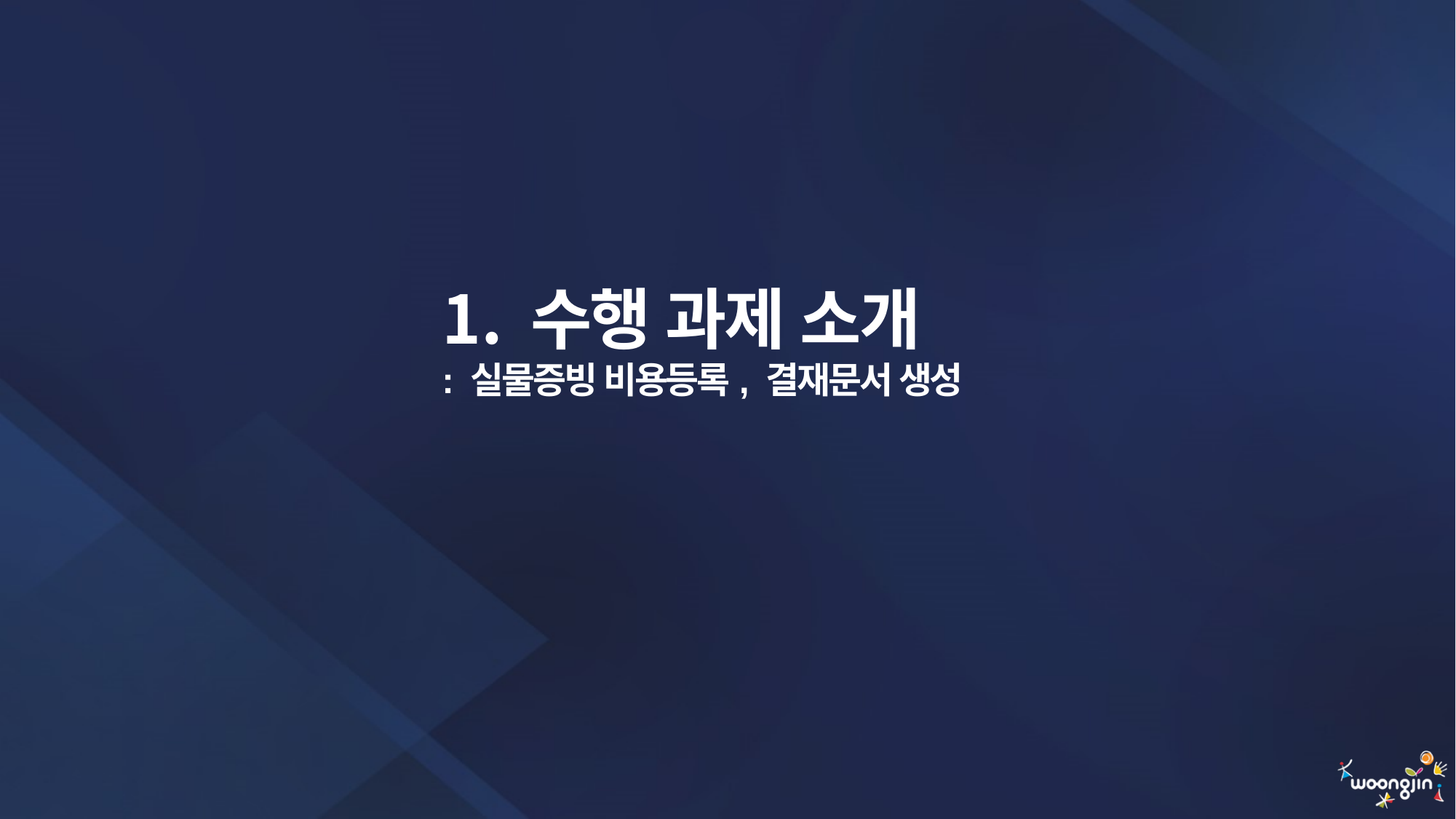

수행 과제 소개
: 실물증빙 비용등록, 결재문서 생성